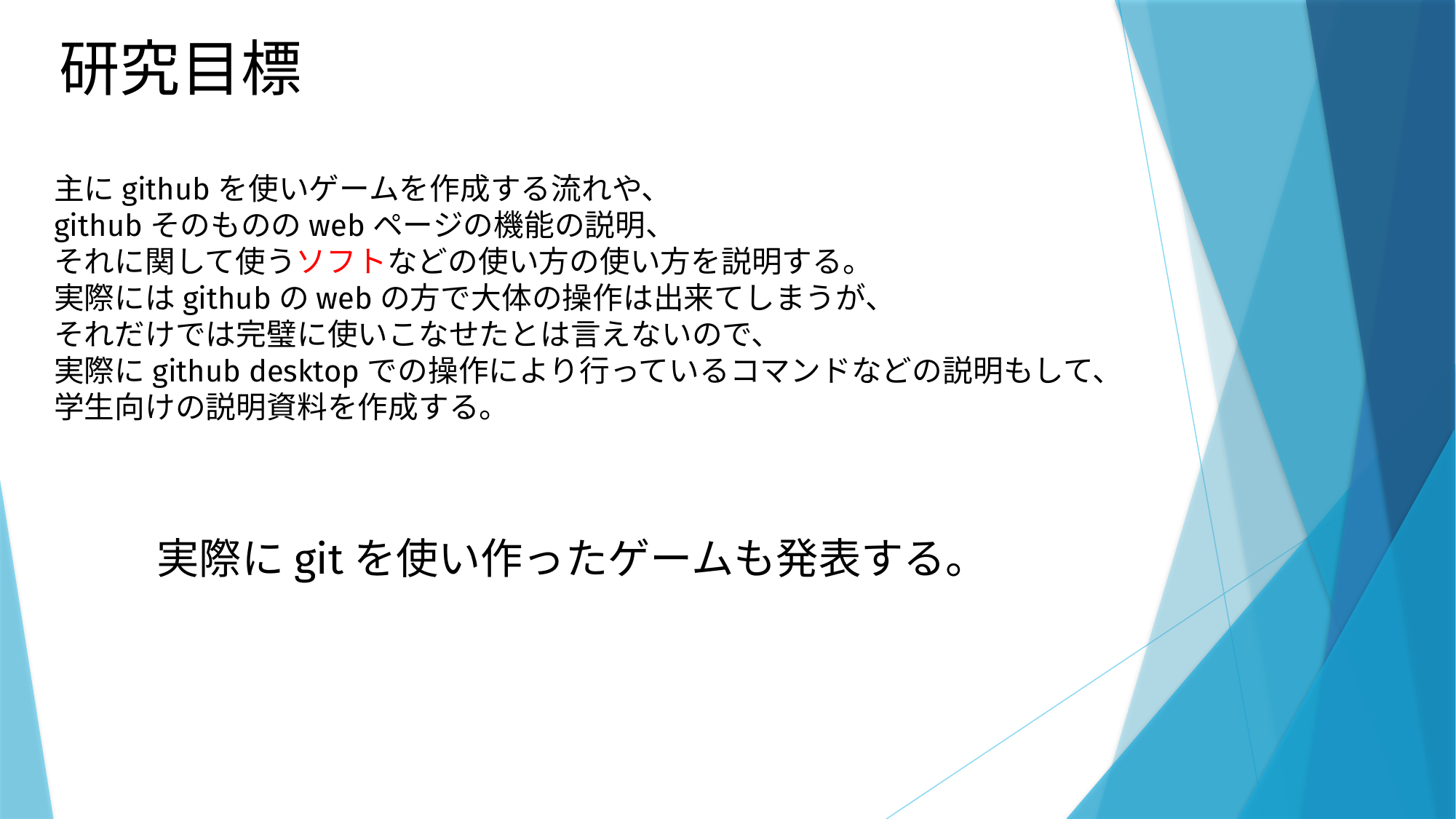

研究目標
主にgithubを使いゲームを作成する流れや、
githubそのもののwebページの機能の説明、
それに関して使うソフトなどの使い方の使い方を説明する。
実際にはgithubのwebの方で大体の操作は出来てしまうが、
それだけでは完璧に使いこなせたとは言えないので、
実際にgithub desktopでの操作により行っているコマンドなどの説明もして、
学生向けの説明資料を作成する。
実際にgitを使い作ったゲームも発表する。